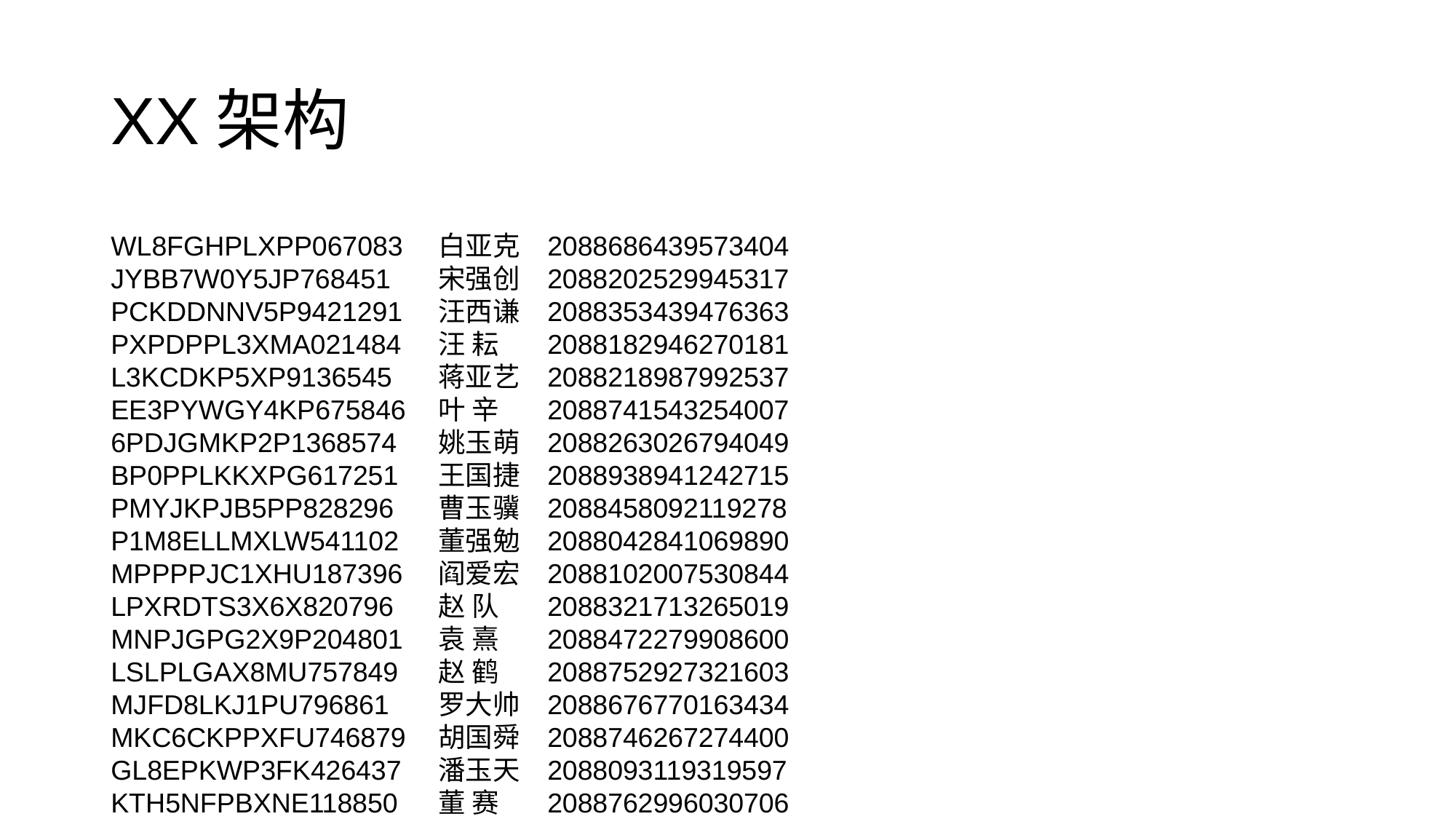

# XX架构
WL8FGHPLXPP067083	白亚克	2088686439573404
JYBB7W0Y5JP768451	宋强创	2088202529945317
PCKDDNNV5P9421291	汪西谦	2088353439476363
PXPDPPL3XMA021484	汪 耘	2088182946270181
L3KCDKP5XP9136545	蒋亚艺	2088218987992537
EE3PYWGY4KP675846	叶 辛	2088741543254007
6PDJGMKP2P1368574	姚玉萌	2088263026794049
BP0PPLKKXPG617251	王国捷	2088938941242715
PMYJKPJB5PP828296	曹玉骥	2088458092119278
P1M8ELLMXLW541102	董强勉	2088042841069890
MPPPPJC1XHU187396	阎爱宏	2088102007530844
LPXRDTS3X6X820796	赵 队	2088321713265019
MNPJGPG2X9P204801	袁 熹	2088472279908600
LSLPLGAX8MU757849	赵 鹤	2088752927321603
MJFD8LKJ1PU796861	罗大帅	2088676770163434
MKC6CKPPXFU746879	胡国舜	2088746267274400
GL8EPKWP3FK426437	潘玉天	2088093119319597
KTH5NFPBXNE118850	董 赛	2088762996030706
PFPTPHXLXLE940139	徐 澄	2088988273546478
MKD5PEKVXLT826683	陆玉轲	2088078986934949
JCMMMFKPXAG765489	吕大桥	2088016930779543
4NJ9MMG25LN940758	白大达	2088701973814494
27SKDLFPXPD387586	郑玉琼	2088653733255933
7LSPPBGPX2L541876	黄国革	2088476705208005
PDMNJAFM7KP587433	丁 栋	2088903858450133
FPLPFPRPXXA452863	袁爱辰	2088438344770973
PBKENGJPX7B667888	程国令	2088342216139293
HN1MPLBF5JM817774	林 津	2088308970667421
F1KEP6KK4TG084918	韩玉屹	2088626606975653
0YPDMJEJ4PP216876	冯大庆	2088176965000390
NPXTEB1PXMX667057	郭 杰	2088368208366375
P5N5KBPK7WP784435	朱玲韵	2088298888871127
KLLPZBCK3M8631725	余亚春	2088453161746466
PNPMGLPL7EP356026	范 辰	2088726176528288
H0PMPLPFXAR883056	郑 典	2088552492983280
LKAVLWA9XJD100228	钟西娟	2088186899075450
PPMTEP9ZXV1520766	陆 然	2088692298331741
2S5FPC7FXL1024263	白 琨	2088081304494046
NPPDKP2LXSM538763	何 尧	2088018564796427
PKG2JEPG54X813374	邹 毓	2088882030899779
HFK7PMFC2XF815332	叶爱众	2088993359960767
DWNC31PK8PN499406	潘玉祯	2088783639709110
FLLWP3PP5LN504658	宋立凡	2088246280709487
MTSX7PFA3X4315029	赵玉峰	2088636548428440
MPTKHYVN26L687557	刘 洲	2088943852206110
LPGPB1BF3JU227275	汪西珍	2088312341167634
EPJKGF5BXPD229336	贾 泓	2088822428888462
PLGPP3GF2LP993470	董强妍	2088396547067425
K5PUPPPF8P1113496	傅爱峥	2088592416048340
LKVBRNGUXC5146474	唐玲昭	2088423886439965
PLFJ1KEL5PP229267	郭玲轶	2088888254429162
PHKJPK4B4C1145352	戴强寒	2088141813980804
F8NUWJYM1P3740627	薛爱灵	2088053204654956
S15PPMPJXPP542234	张 怡	2088712176455922
P4FC6BPAXPG247581	陆立戈	2088576305281672
P1V8CPJJXPP346538	何爱昶	2088606267748075
PBP65GSPXPL447583	蒋爱菁	2088026758756556
PPLKKTD7XMH464323	程玉亮	2088928653335050
92N5CP1PXPM593704	刘 钰	2088303527339776
PVRWJZD05DP681668	刘玲震	2088213707117476
CDGPPSK88XD314417	吕国远	2088646293702850
DPPMXP5L8PP412563	谢国城	2088873053084345
J1TGMPDL0CX598272	许国澍	2088472455529222
PMMBP1PT7PP338696	熊西琴	2088301701860402
K1M2LGPP6U9899455	于亚辑	2088861316666666
KCKUPG9419C134839	董强壮	2088171388916356
PCNFDXKD4PP813945	范 晓	2088643304365909
CLPC6PPLXMB872147	苏国奔	2088526328892352
AWPVPBPD1KE287872	玉默	2088401681934186
BKPDUPNJXMG761337	孙玲曦	2088798573882065
CLPC2LKP9FG130556	沈玲闻	2088251156359000
PPVKDPMEXLL701811	宋玉钟	2088492117052489
1PPPFURP5PP227393	程亚炼	2088538954065253
BWPAFFPDX8L830133	马 平	2088863786301875
JBYPKB2B5CE361616	罗西男	2088586194376460
F4PMPKPNXFF319646	萧强增	2088691308748588
C2GEEPDM8WL142904	朱国澄	2088576194757433
PBPDFJBP1PB766973	孙国闯	2088223015916069
DPHDPBUKX0P646545	胡玲佩	2088651334575924
WAMCYKJ80XL720353	方西北	2088928034000628
WPMDP1BPXWU227294	郭 辉	2088626432902072
LJPL2DSPXPB949838	何西湛	2088442964815590
PKMH3CPPXKC424516	彭立遥	2088376360081545
LD09MGEP4NV353784	彭立操	2088141080619048
MRPFLP3B7PP146284	王 智	2088331801375846
JPLPPVPP0K7562310	叶大晋	2088018739749997
P3LPKMPK4PK682668	邹玲利	2088753466126807
V2EAPPK88PP040263	傅 阳	2088321680576561
PGSHVW4KXEB092894	石强州	2088691772246849
BVPWJLLKXKB328532	戴 彭	2088968585234242
MP5B4VS18MB105664	李大蒙	2088681056339580
HJPMK9VLXLF734548	邓大隆	2088443918601236
PMPPPKMP5XP112649	蔡 丁	2088361252938063
YUBRPNPTXMX436633	王 纬	2088068232864502
PPPYEEAF4TM949577	胡 景	2088463703359195
78EPXCMJXF2350753	廖立林	2088848731537495
MPXDKBPE7P7584676	陈大鲁	2088436767810026
PEMPCWPMXE1548088	宋 列	2088656389606367
NPPYKP6PXTP582156	姜玲洲	2088542916638320
BJKNCHY7XVX028011	彭 永	2088941763456405